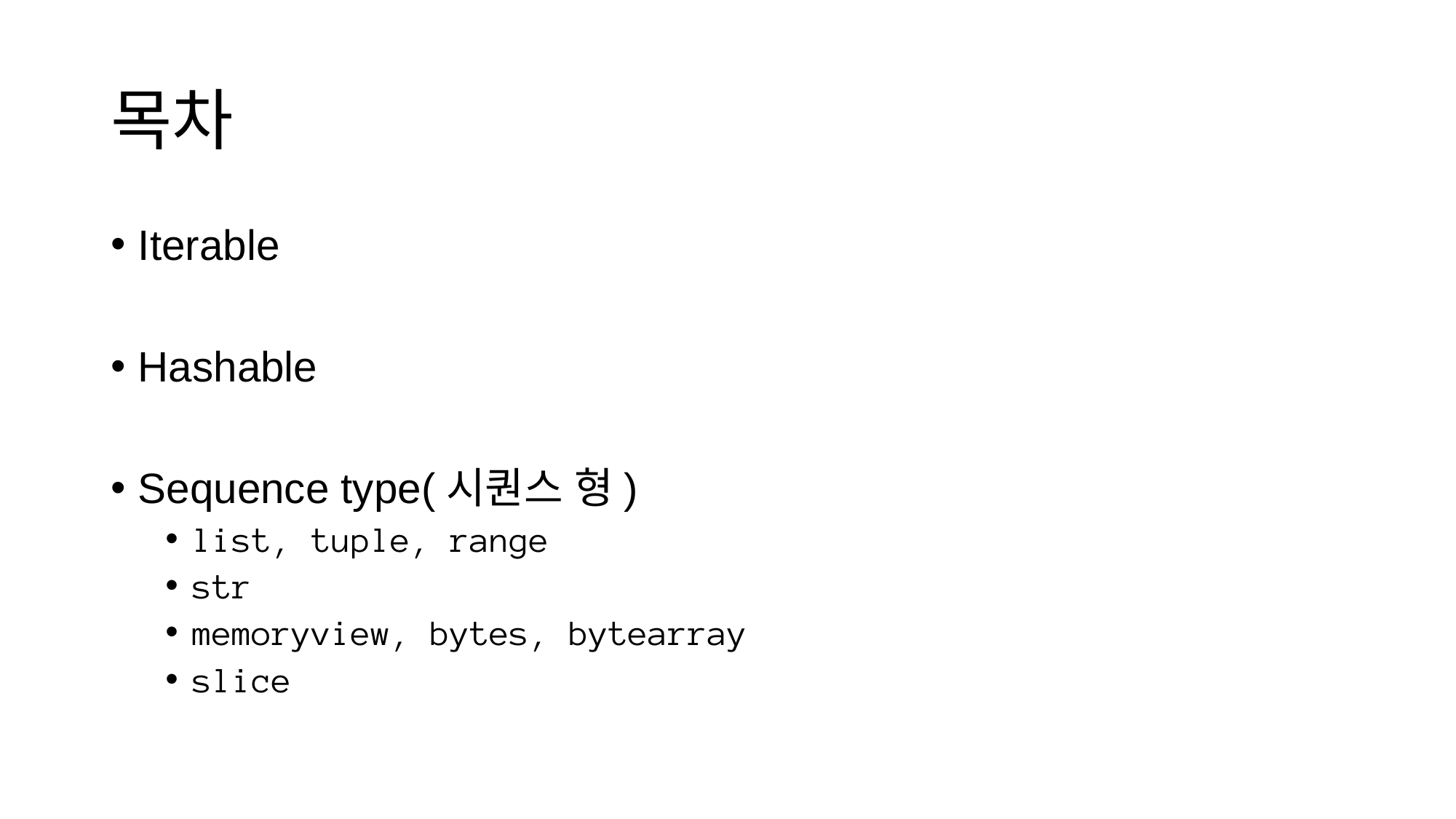

# 목차
Iterable

Hashable

Sequence type(시퀀스 형)
list, tuple, range
str
memoryview, bytes, bytearray
slice